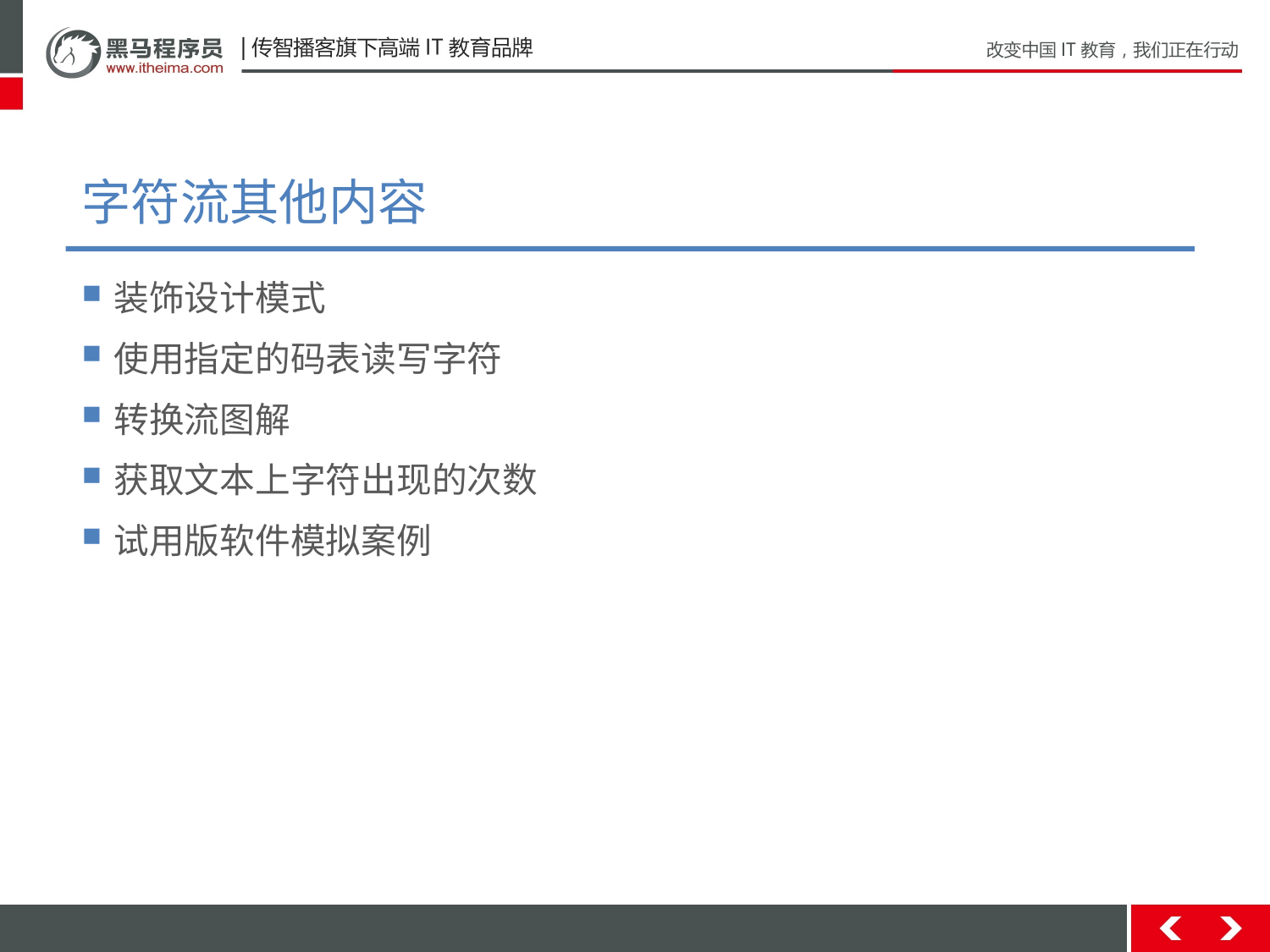

# 字符流其他内容
装饰设计模式
使用指定的码表读写字符
转换流图解
获取文本上字符出现的次数
试用版软件模拟案例